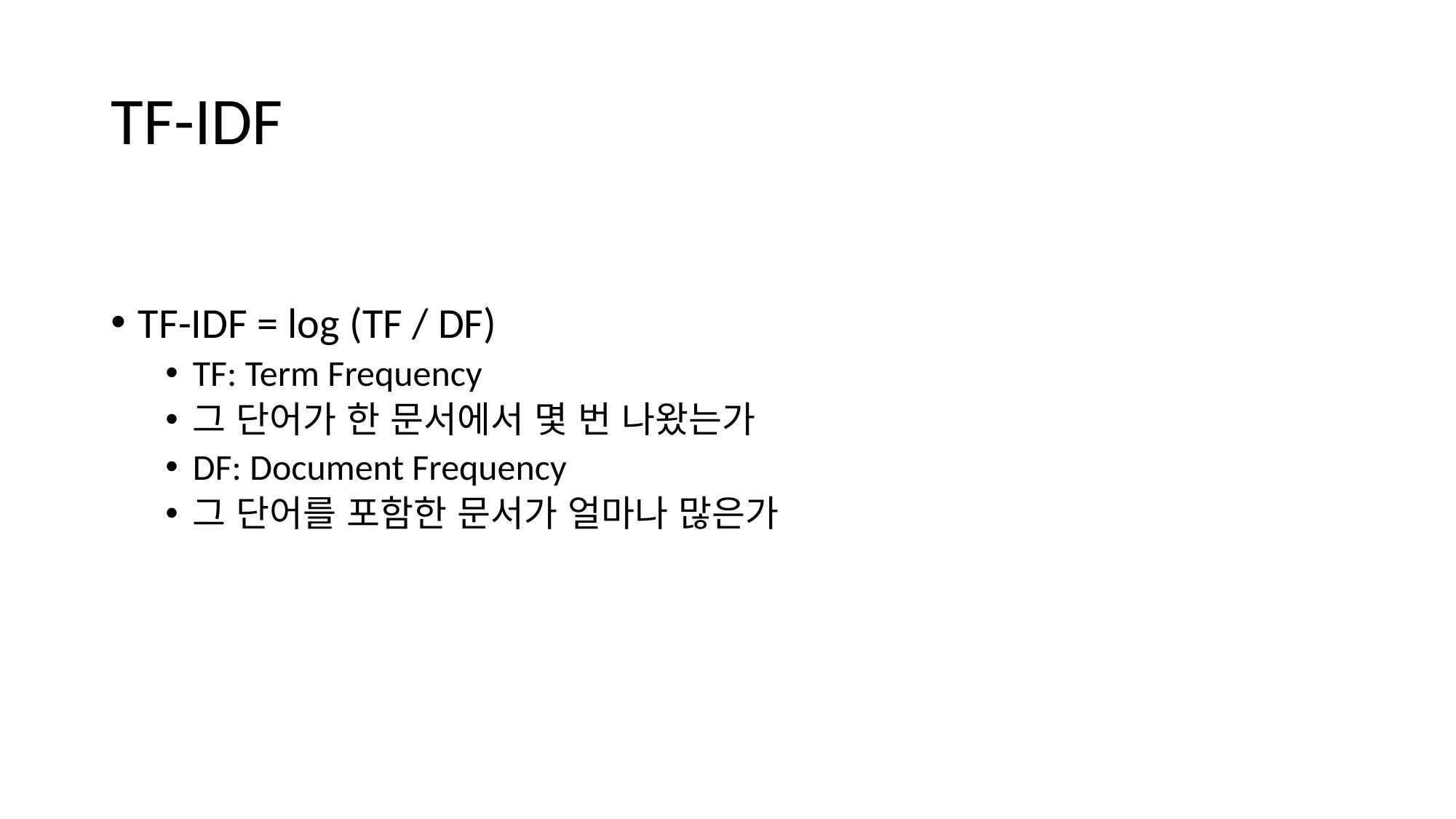

# TF-IDF

TF-IDF = log (TF / DF)
TF: Term Frequency
그 단어가 한 문서에서 몇 번 나왔는가
DF: Document Frequency
그 단어를 포함한 문서가 얼마나 많은가